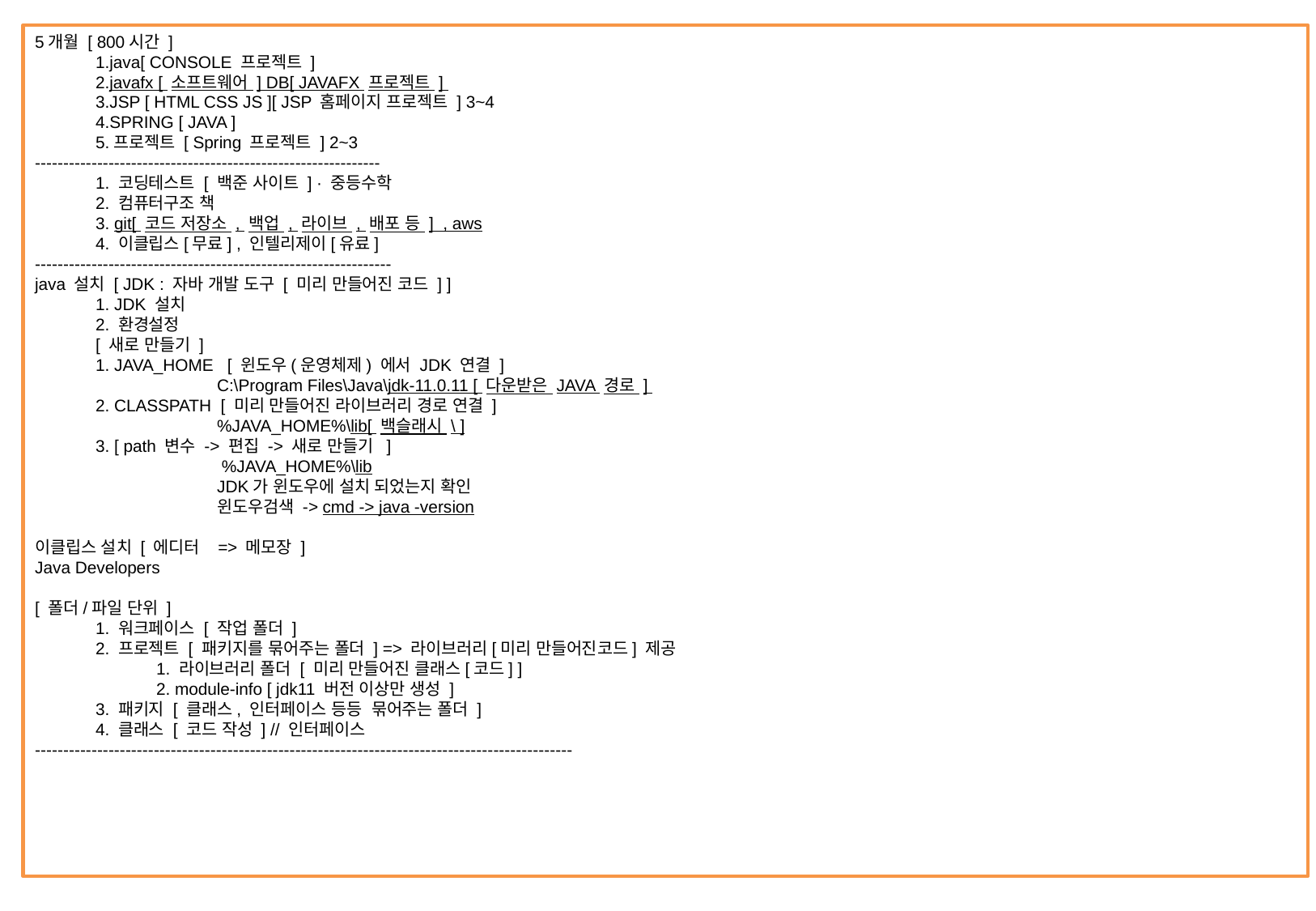

5개월 [ 800시간 ]
1.java[ CONSOLE 프로젝트 ]
2.javafx [ 소프트웨어 ] DB[ JAVAFX 프로젝트 ]
3.JSP [ HTML CSS JS ][ JSP 홈페이지 프로젝트 ] 3~4
4.SPRING [ JAVA ]
5.프로젝트 [ Spring 프로젝트 ] 2~3
-------------------------------------------------------------
1. 코딩테스트 [ 백준 사이트 ] · 중등수학
2. 컴퓨터구조 책
3. git[ 코드 저장소 , 백업 , 라이브 , 배포 등 ]  , aws
4. 이클립스[무료] , 인텔리제이[유료]
---------------------------------------------------------------
java 설치 [ JDK : 자바 개발 도구 [ 미리 만들어진 코드 ] ]
1. JDK 설치
2. 환경설정
[ 새로 만들기 ]
1. JAVA_HOME   [ 윈도우(운영체제) 에서 JDK 연결 ]
	C:\Program Files\Java\jdk-11.0.11 [ 다운받은 JAVA 경로 ]
2. CLASSPATH  [ 미리 만들어진 라이브러리 경로 연결 ]
	%JAVA_HOME%\lib[ 백슬래시 \ ]
3. [ path 변수 -> 편집 -> 새로 만들기  ]
	 %JAVA_HOME%\lib
	JDK가 윈도우에 설치 되었는지 확인
	윈도우검색 -> cmd -> java -version

이클립스 설치 [ 에디터   => 메모장 ]
Java Developers

[ 폴더/파일 단위 ]
1. 워크페이스 [ 작업 폴더 ]
2. 프로젝트 [ 패키지를 묶어주는 폴더 ] => 라이브러리[미리 만들어진코드] 제공
1. 라이브러리 폴더 [ 미리 만들어진 클래스[코드] ]
2. module-info [ jdk11 버전 이상만 생성 ]
3. 패키지 [ 클래스, 인터페이스 등등  묶어주는 폴더 ]
4. 클래스 [ 코드 작성 ] // 인터페이스
-----------------------------------------------------------------------------------------------